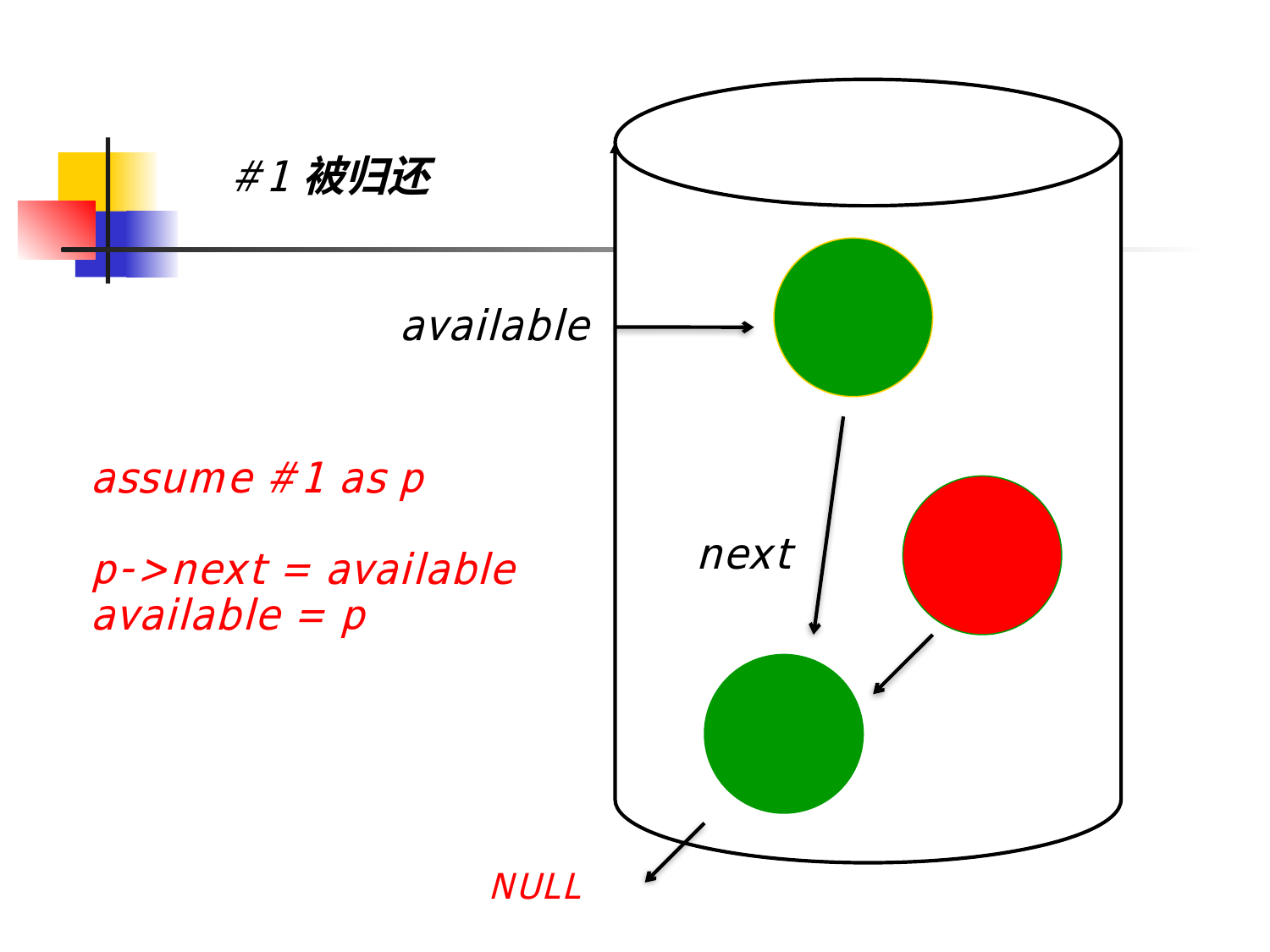

#1被归还

available
assume #1 as p

p->next = available
available = p

next

NULL